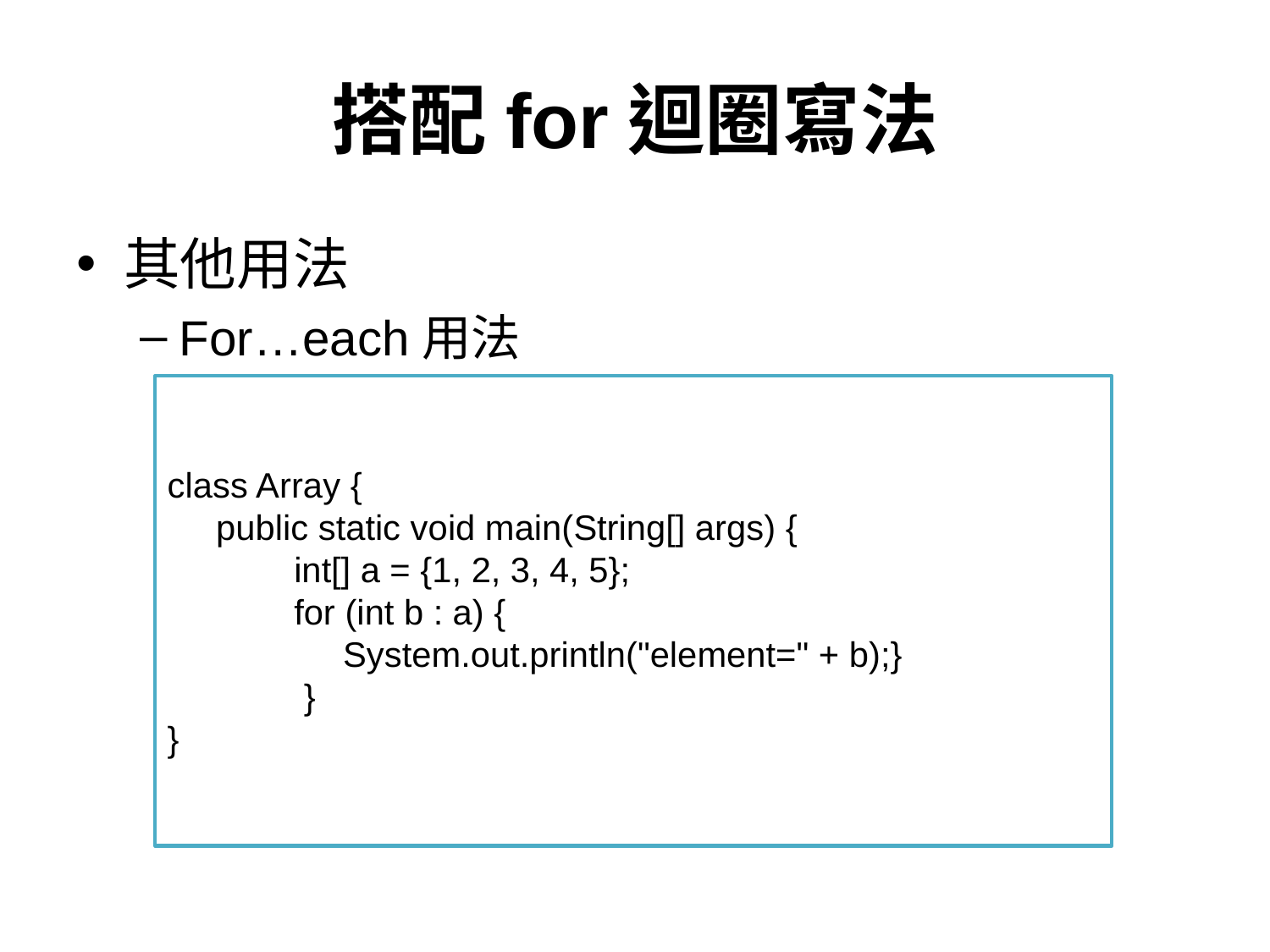

# 搭配for迴圈寫法
其他用法
For…each用法
class Array {
     public static void main(String[] args) {
             int[] a = {1, 2, 3, 4, 5};
             for (int b : a) {
	     System.out.println("element=" + b);}
              }
}